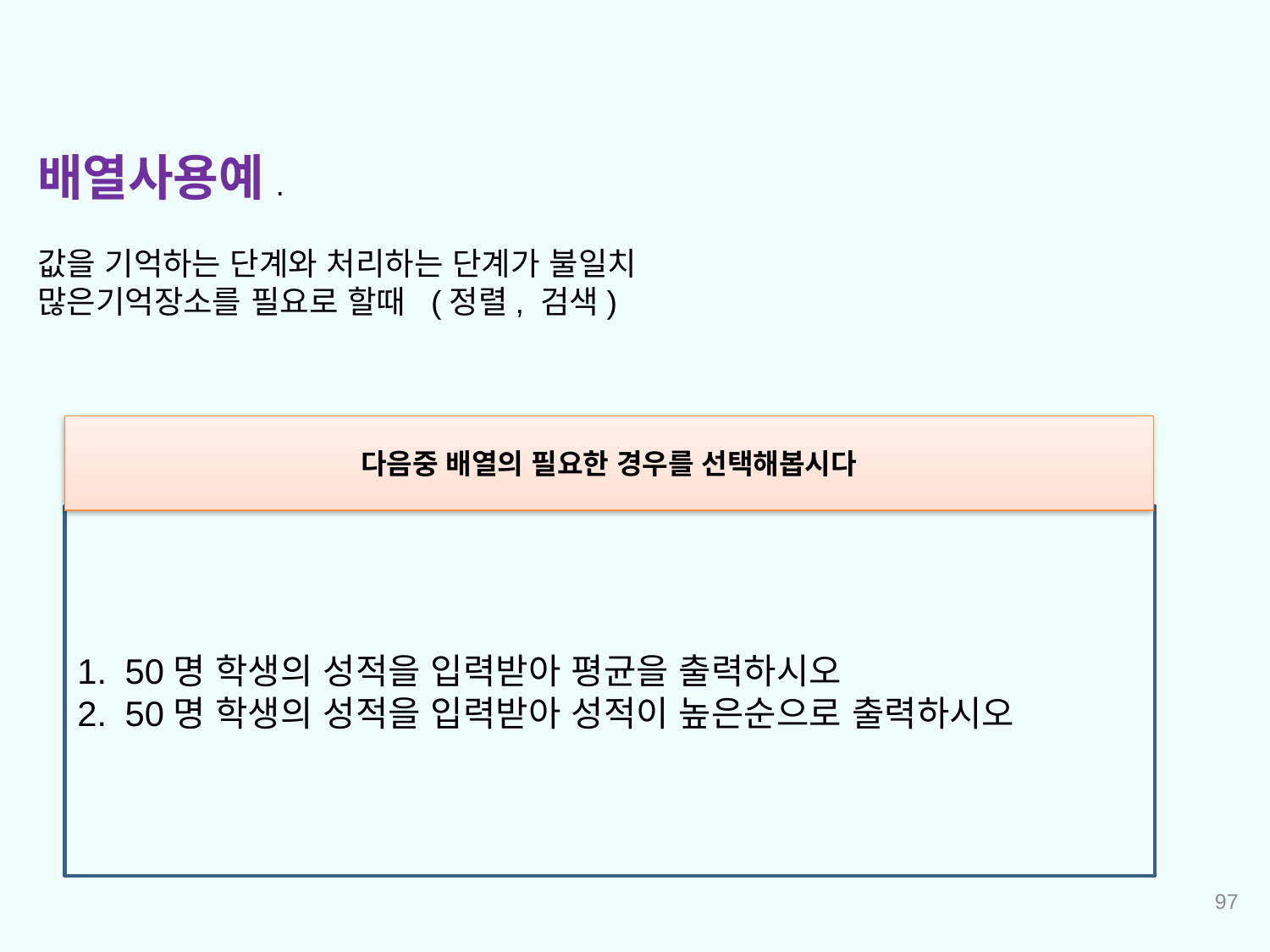

배열사용예.

값을 기억하는 단계와 처리하는 단계가 불일치
많은기억장소를 필요로 할때  (정렬, 검색)
다음중 배열의 필요한 경우를 선택해봅시다
50명 학생의 성적을 입력받아 평균을 출력하시오
50명 학생의 성적을 입력받아 성적이 높은순으로 출력하시오
97